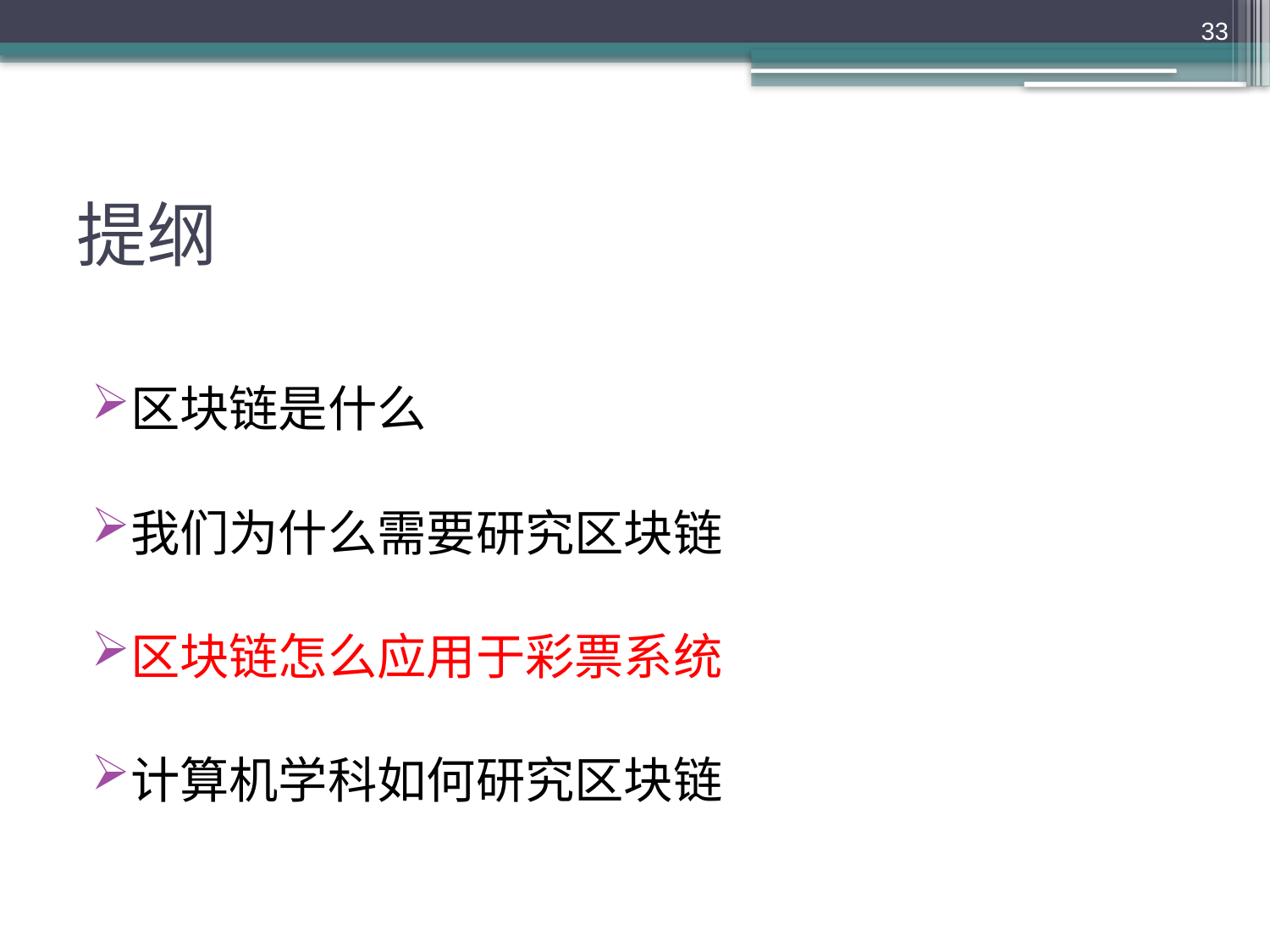

33

# 提纲
区块链是什么
我们为什么需要研究区块链
区块链怎么应用于彩票系统
计算机学科如何研究区块链